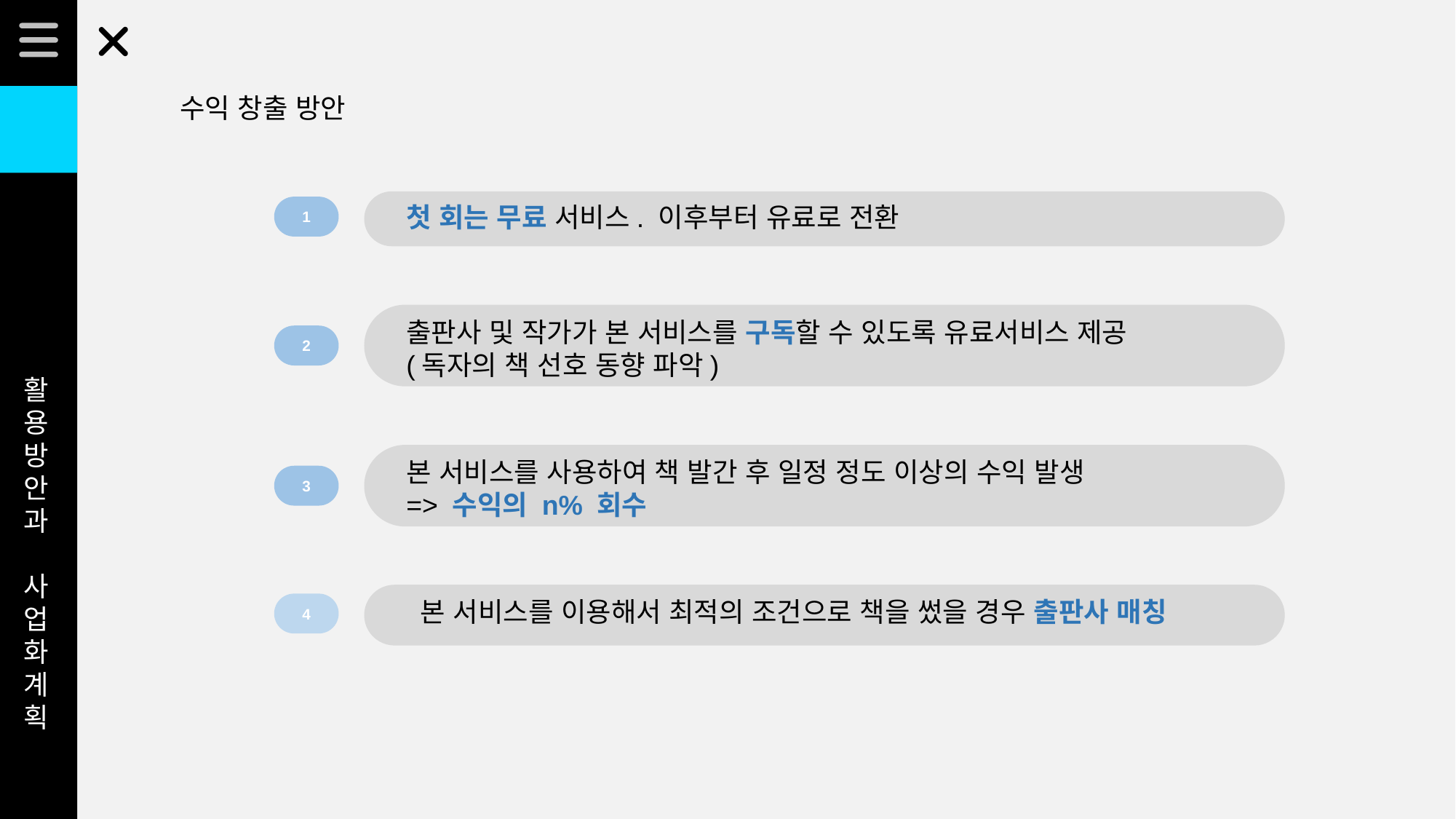

수익 창출 방안

첫 회는 무료 서비스. 이후부터 유료로 전환
1

출판사 및 작가가 본 서비스를 구독할 수 있도록 유료서비스 제공
(독자의 책 선호 동향 파악)
2
활용방안과

사업화 계획

본 서비스를 사용하여 책 발간 후 일정 정도 이상의 수익 발생
=> 수익의 n% 회수
3

 본 서비스를 이용해서 최적의 조건으로 책을 썼을 경우 출판사 매칭
4